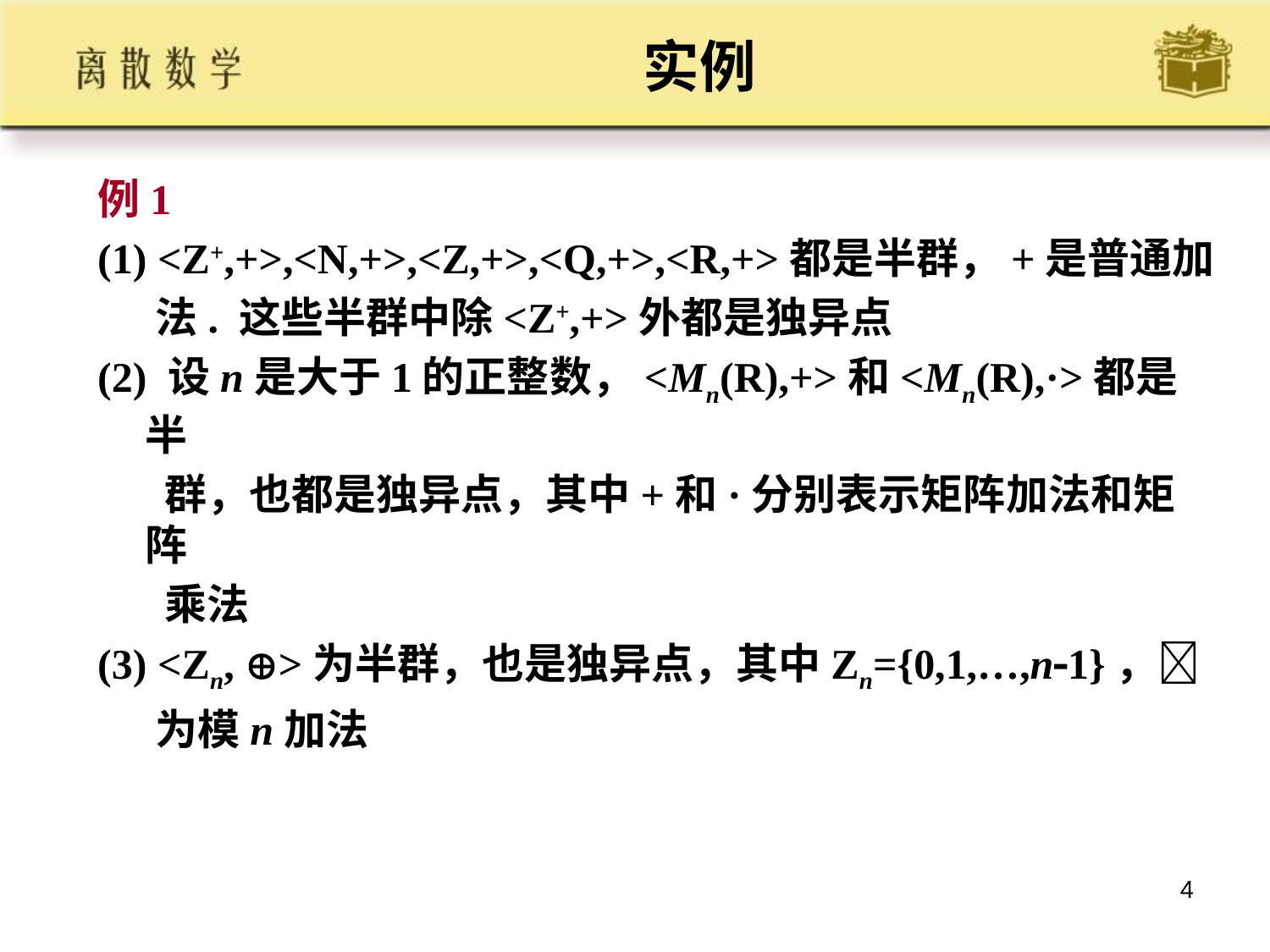

实例
例1
(1) <Z+,+>,<N,+>,<Z,+>,<Q,+>,<R,+>都是半群，+是普通加
     法. 这些半群中除<Z+,+>外都是独异点
(2) 设n是大于1的正整数，<Mn(R),+>和<Mn(R),·>都是半
      群，也都是独异点，其中+和·分别表示矩阵加法和矩阵
      乘法
(3) <Zn, ⊕>为半群，也是独异点，其中Zn={0,1,…,n−1}，⊕
     为模n加法

4